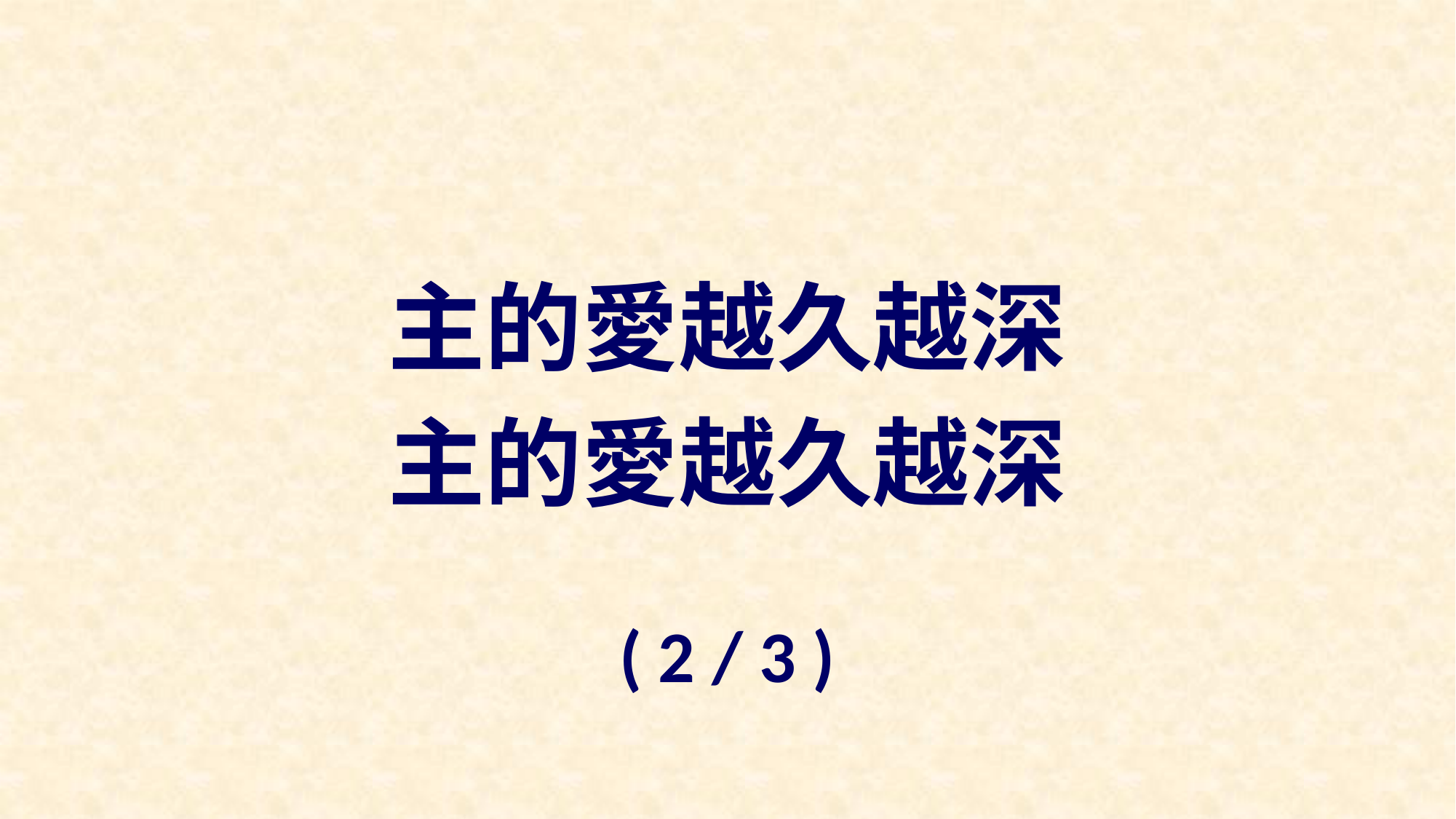

主的愛越久越深
主的愛越久越深
( 2 / 3 )